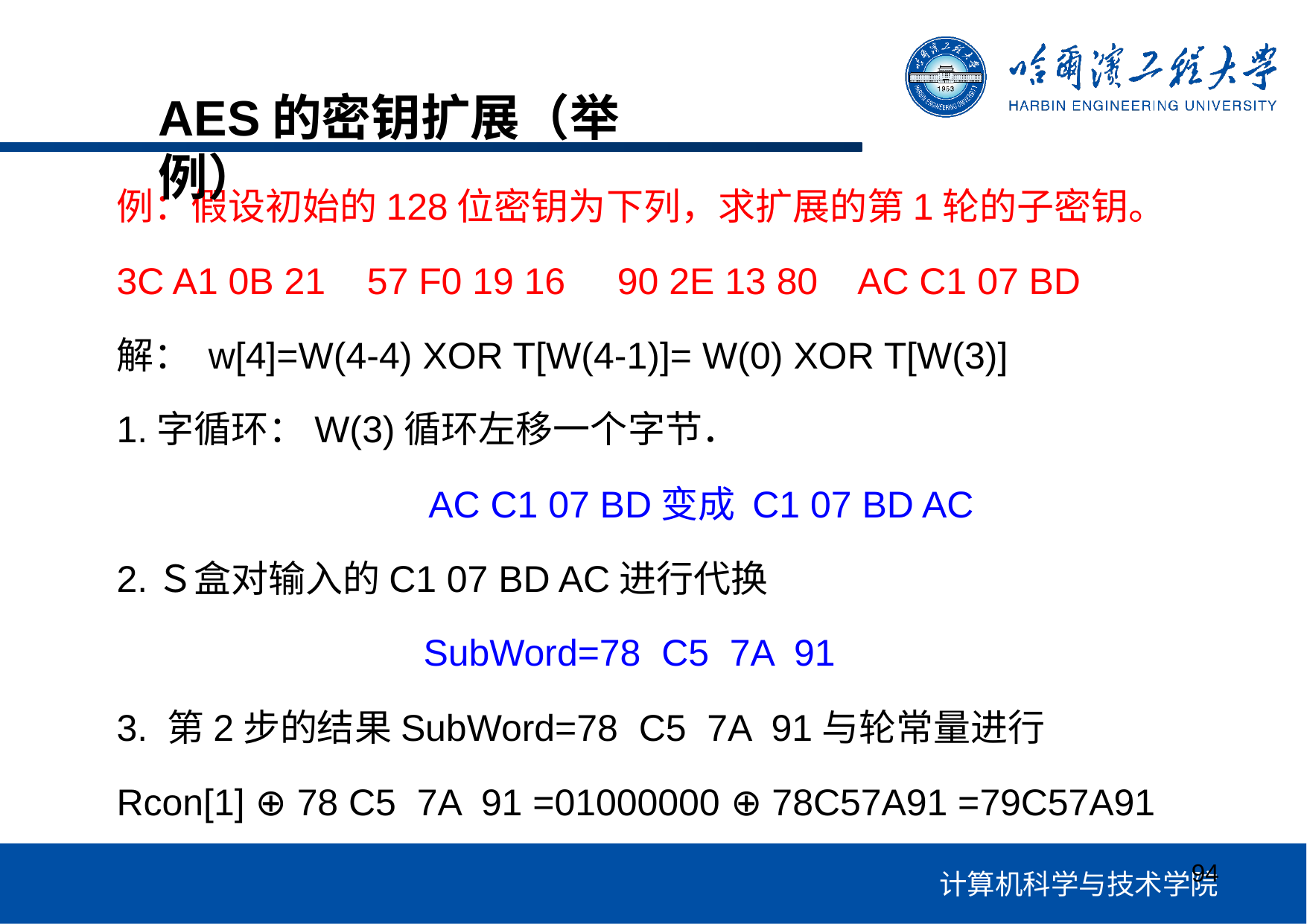

AES的密钥扩展(举例）
AES的密钥扩展（举例）
例：假设初始的128位密钥为下列，求扩展的第1轮的子密钥。
3C A1 0B 21    57 F0 19 16     90 2E 13 80    AC C1 07 BD
解： w[4]=W(4-4) XOR T[W(4-1)]= W(0) XOR T[W(3)]
1.字循环：W(3)循环左移一个字节．
 AC C1 07 BD变成 C1 07 BD AC
2.Ｓ盒对输入的C1 07 BD AC进行代换
　　　　　　　　SubWord=78  C5  7A  91
3. 第2步的结果SubWord=78  C5  7A  91与轮常量进行
Rcon[1] ⊕ 78 C5  7A  91 =01000000 ⊕ 78C57A91 =79C57A91
94